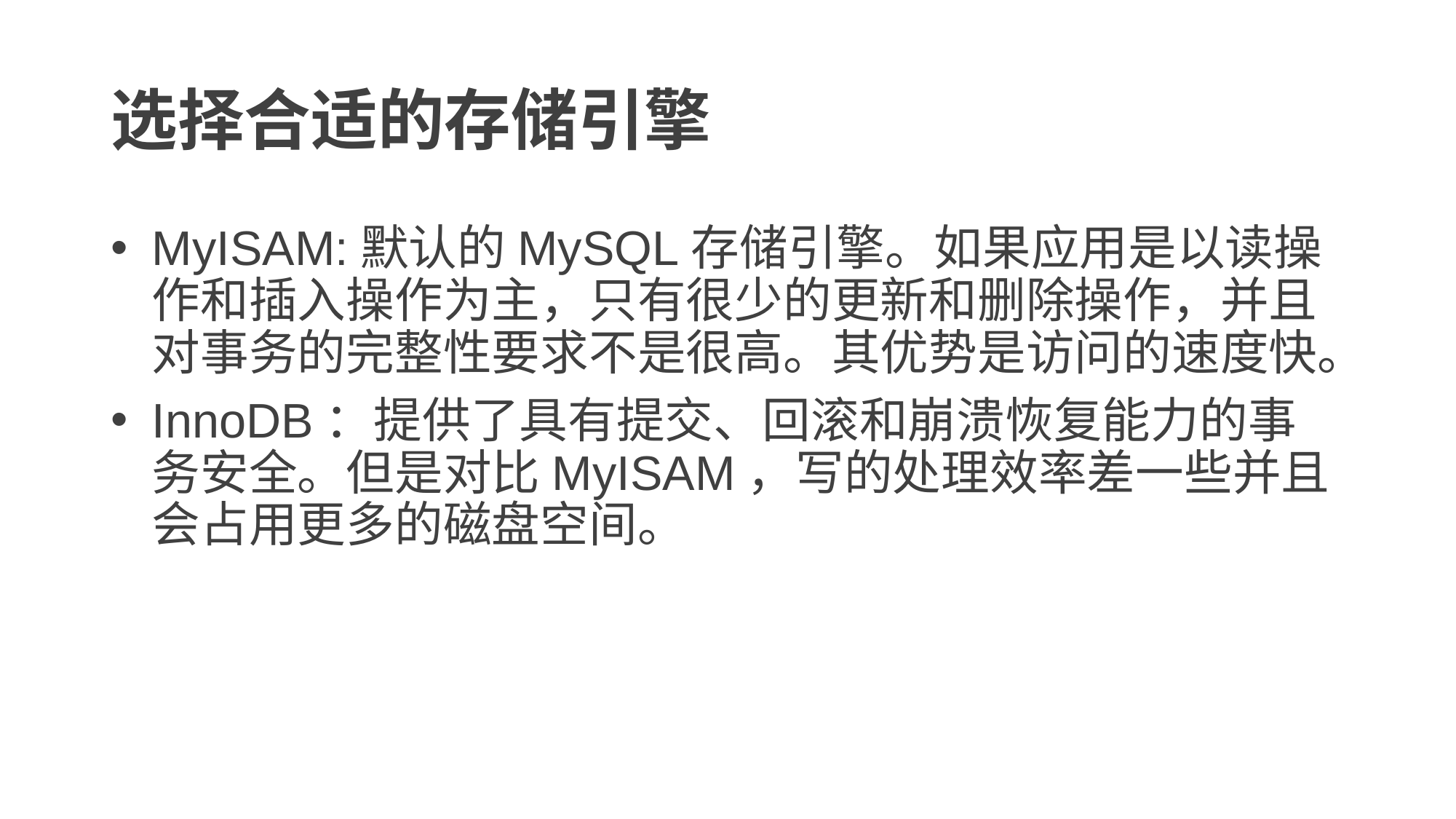

# 选择合适的存储引擎
MyISAM:默认的MySQL存储引擎。如果应用是以读操作和插入操作为主，只有很少的更新和删除操作，并且对事务的完整性要求不是很高。其优势是访问的速度快。
InnoDB：提供了具有提交、回滚和崩溃恢复能力的事务安全。但是对比MyISAM，写的处理效率差一些并且会占用更多的磁盘空间。